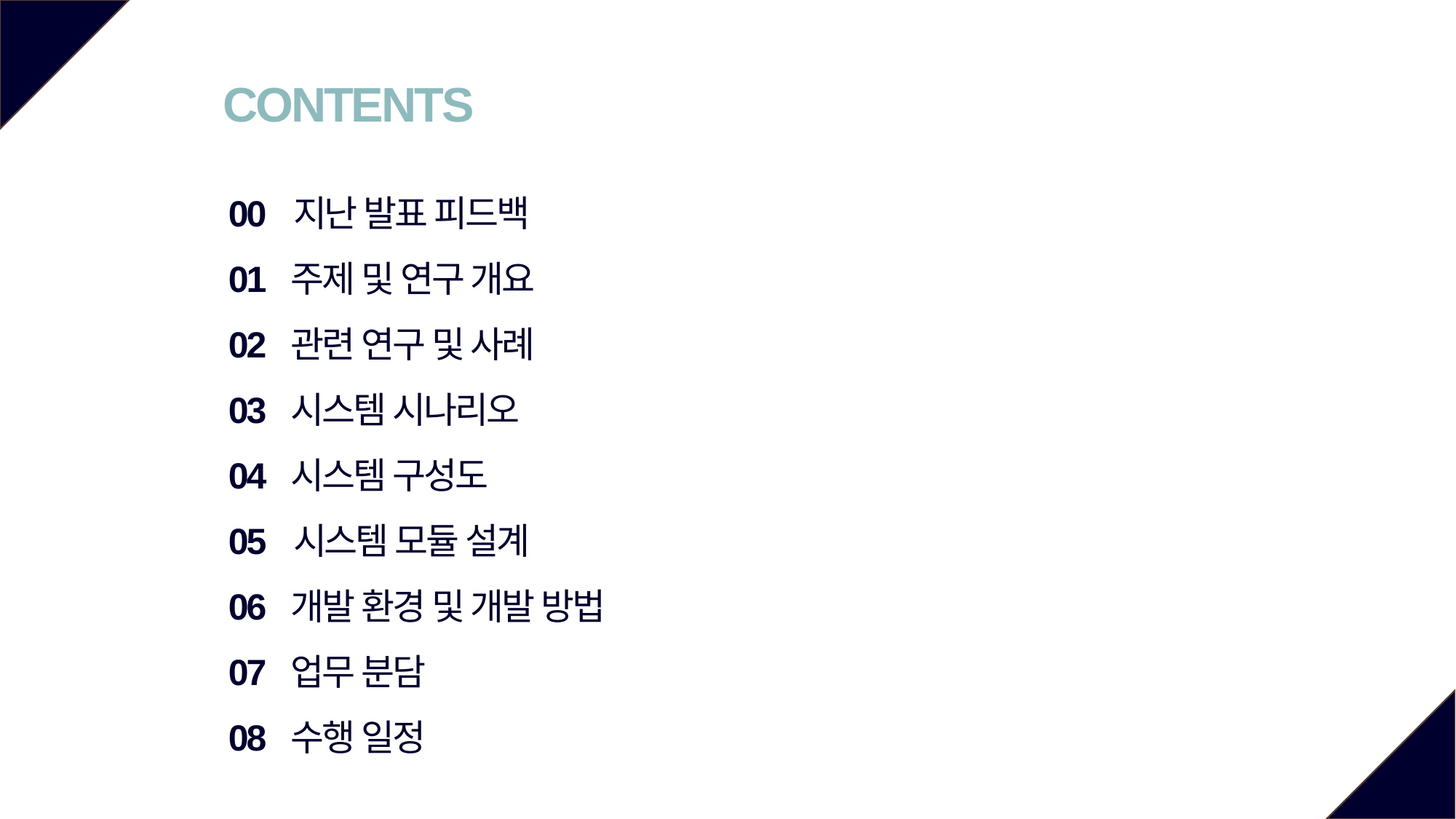

CONTENTS
00  지난 발표 피드백
01  주제 및 연구 개요
02  관련 연구 및 사례
03  시스템 시나리오
04  시스템 구성도
05  시스템 모듈 설계
06  개발 환경 및 개발 방법
07  업무 분담
08  수행 일정